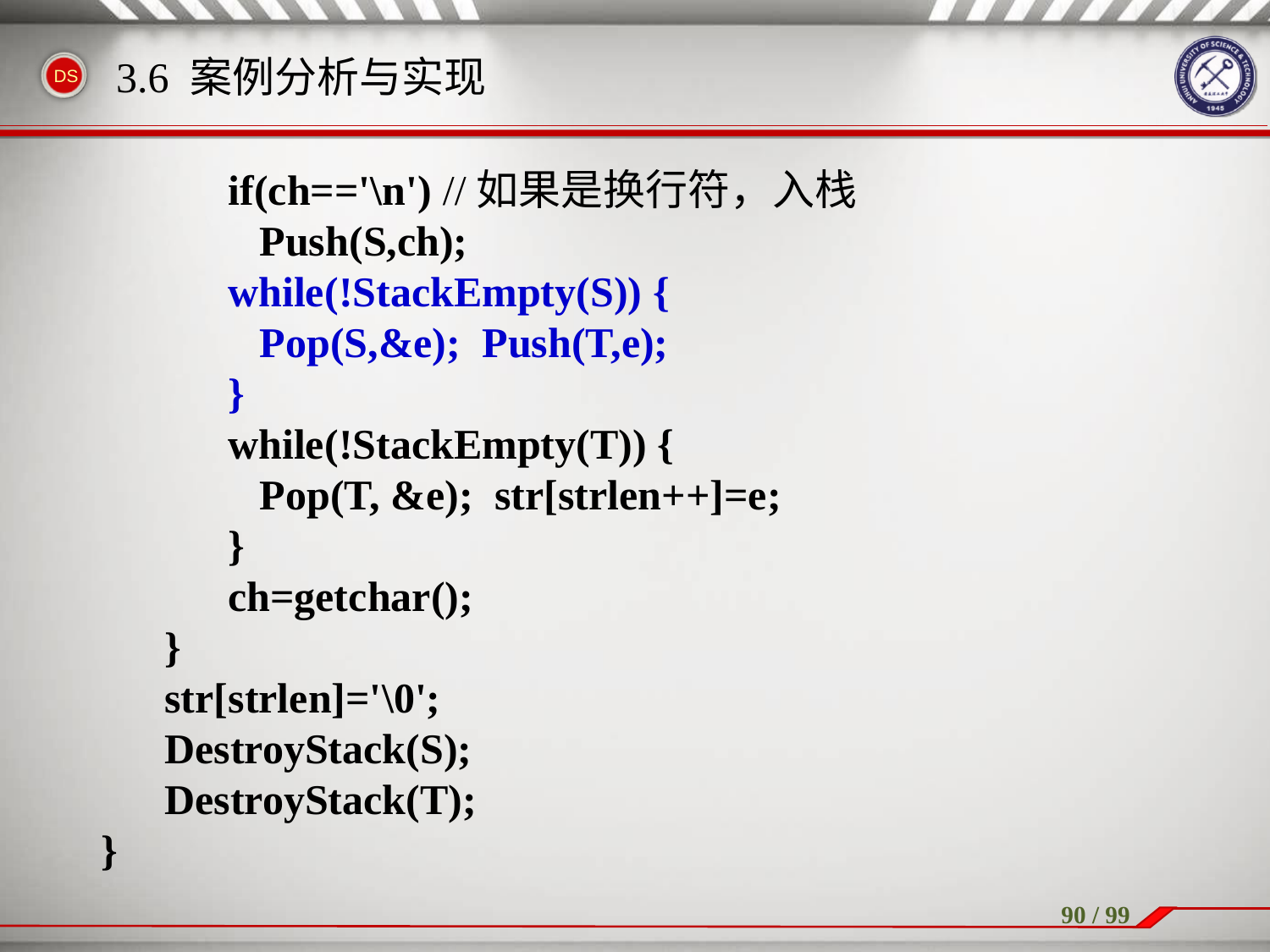

# 3.6 案例分析与实现
if(ch=='\n') //如果是换行符，入栈
	Push(S,ch);
while(!StackEmpty(S)) {
	Pop(S,&e);  Push(T,e);
}
while(!StackEmpty(T)) {
	Pop(T, &e);  str[strlen++]=e;
}
ch=getchar();
}
str[strlen]='\0';
DestroyStack(S);
DestroyStack(T);
}